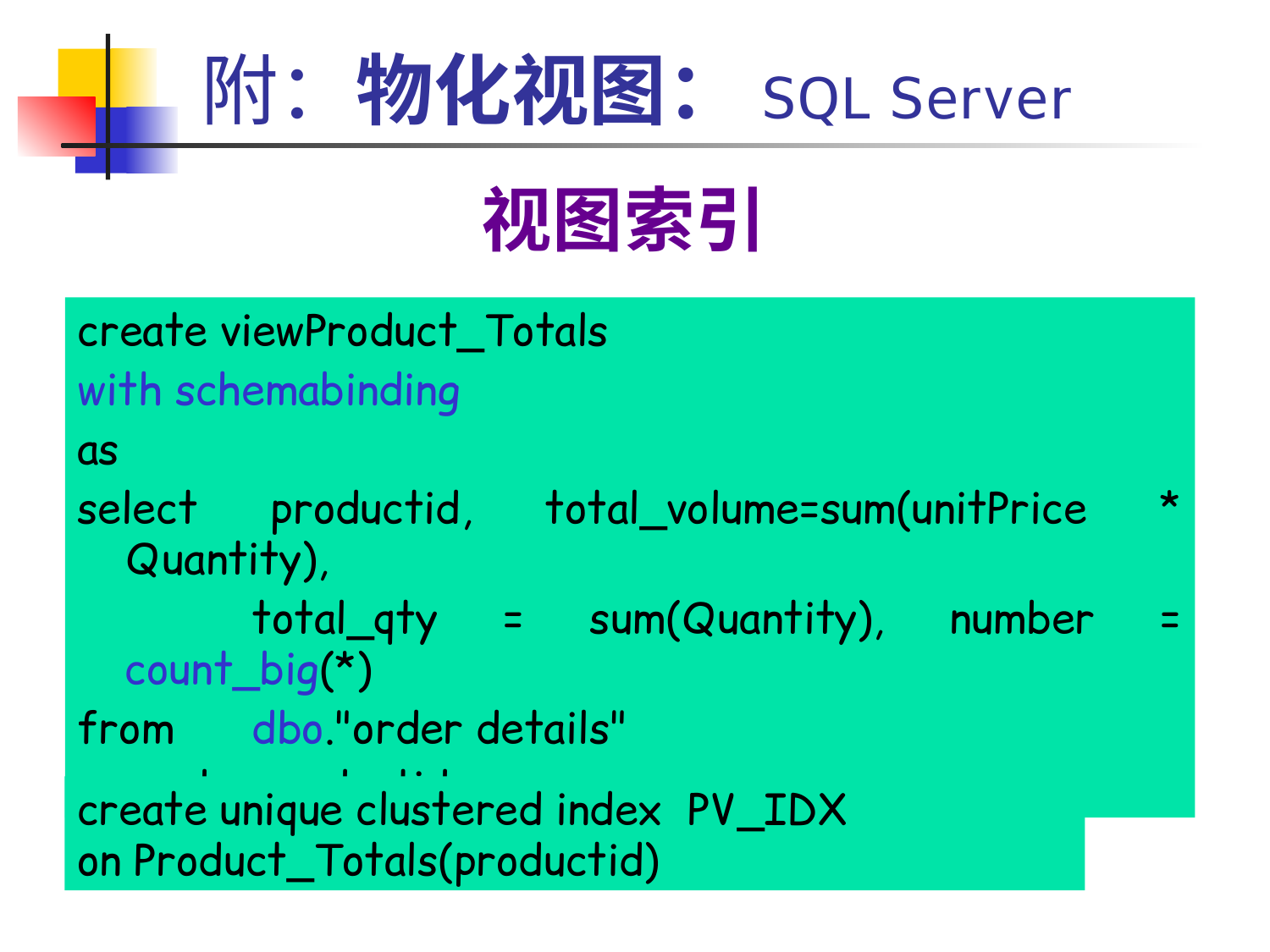

# 附：物化视图：SQL Server
视图索引
create viewProduct_Totals
with schemabinding
as
select productid, total_volume=sum(unitPrice * Quantity),
		total_qty = sum(Quantity), number = count_big(*)
from 	dbo."order details"
group by productid
create unique clustered index  PV_IDX
on Product_Totals(productid)